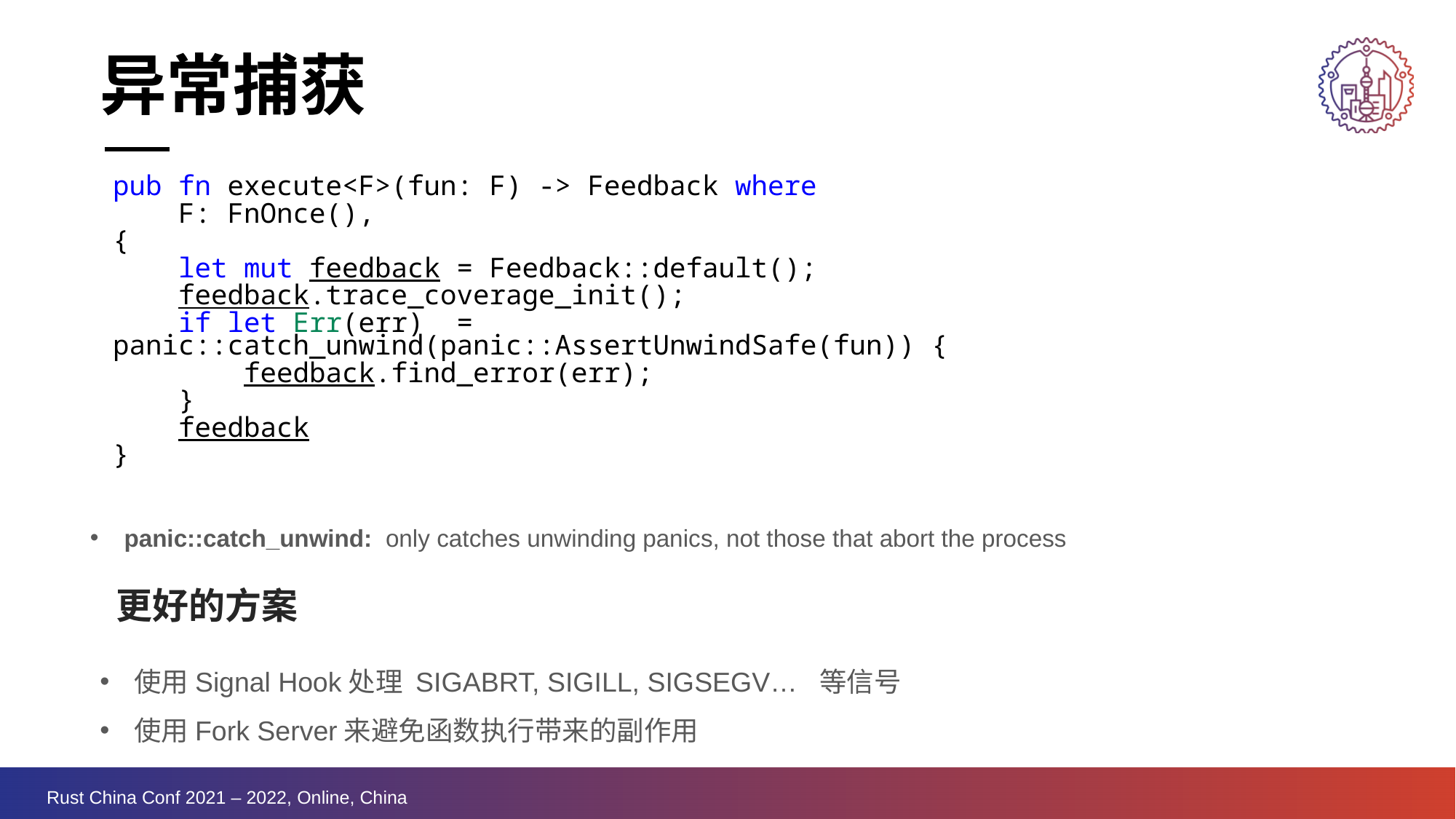

异常捕获
pub fn execute<F>(fun: F) -> Feedback where
    F: FnOnce(),
{
    let mut feedback = Feedback::default();
    feedback.trace_coverage_init();
    if let Err(err)  =   panic::catch_unwind(panic::AssertUnwindSafe(fun)) {
        feedback.find_error(err);
    }
    feedback
}
panic::catch_unwind:  only catches unwinding panics, not those that abort the process
更好的方案
使用Signal Hook处理 SIGABRT, SIGILL, SIGSEGV…  等信号
使用Fork Server来避免函数执行带来的副作用